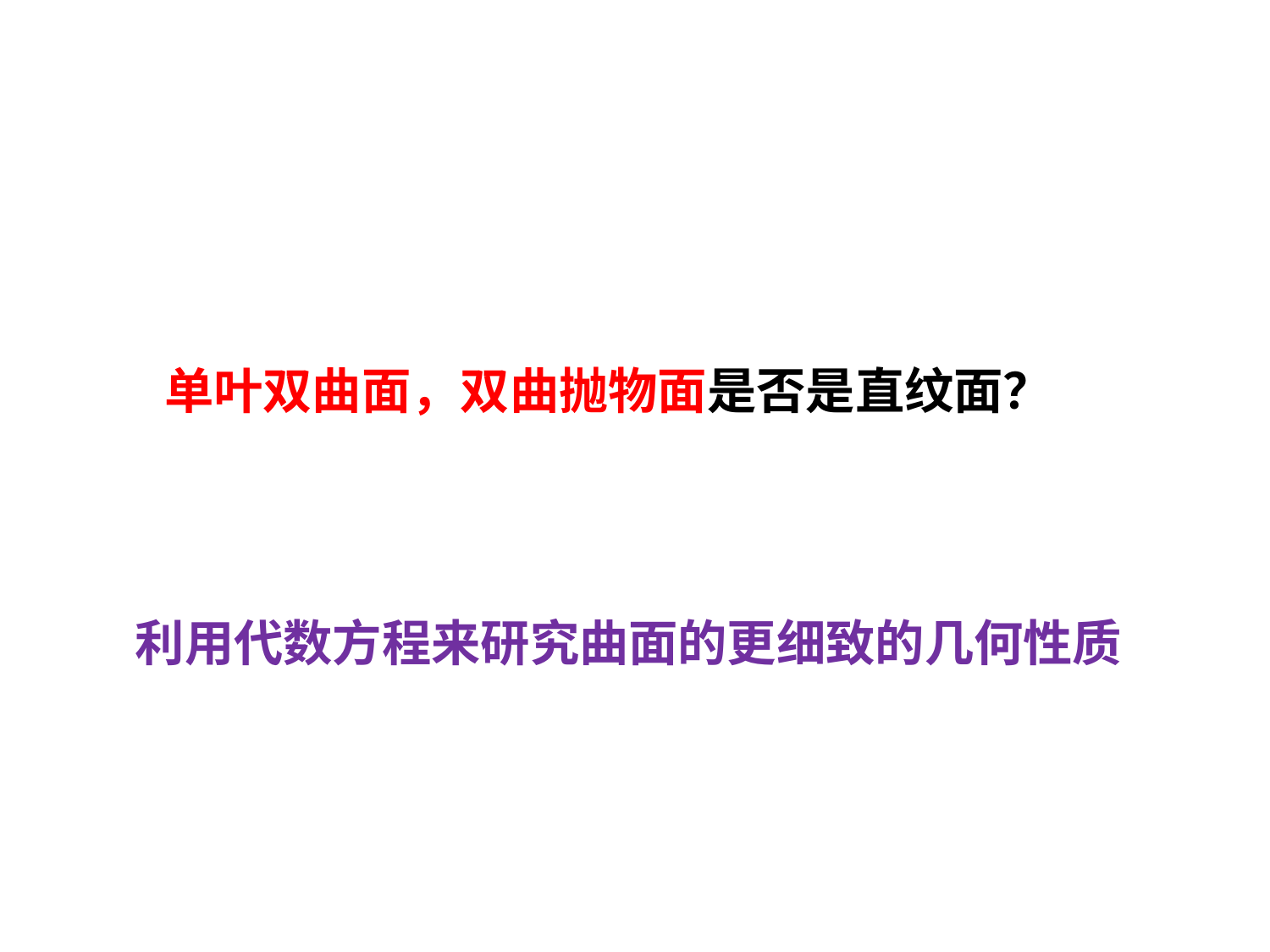

单叶双曲面，双曲抛物面是否是直纹面？
利用代数方程来研究曲面的更细致的几何性质